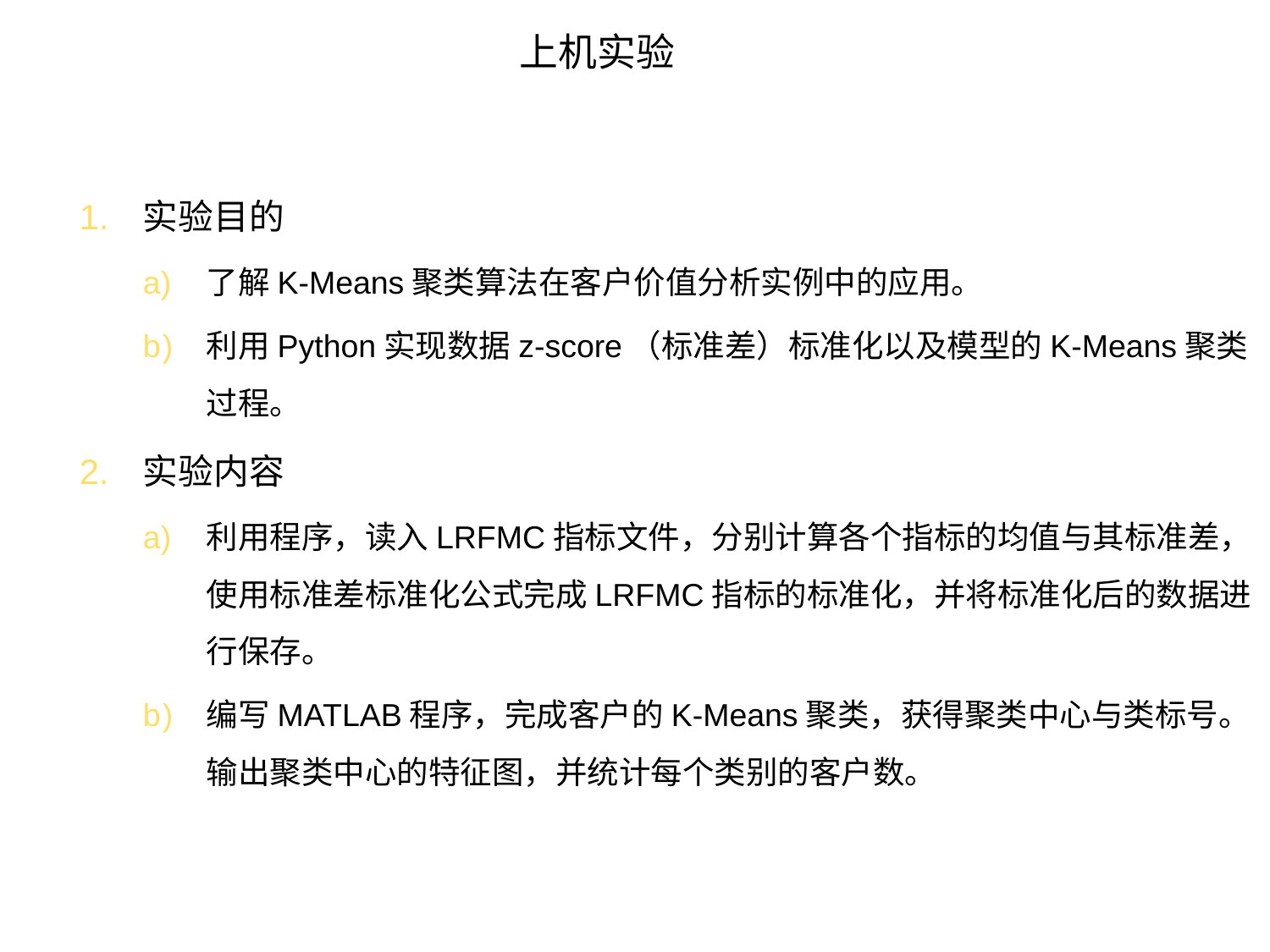

# 上机实验

实验目的
了解K-Means聚类算法在客户价值分析实例中的应用。
利用Python实现数据z-score（标准差）标准化以及模型的K-Means聚类过程。
实验内容
利用程序，读入LRFMC指标文件，分别计算各个指标的均值与其标准差，使用标准差标准化公式完成LRFMC指标的标准化，并将标准化后的数据进行保存。
编写MATLAB程序，完成客户的K-Means聚类，获得聚类中心与类标号。输出聚类中心的特征图，并统计每个类别的客户数。